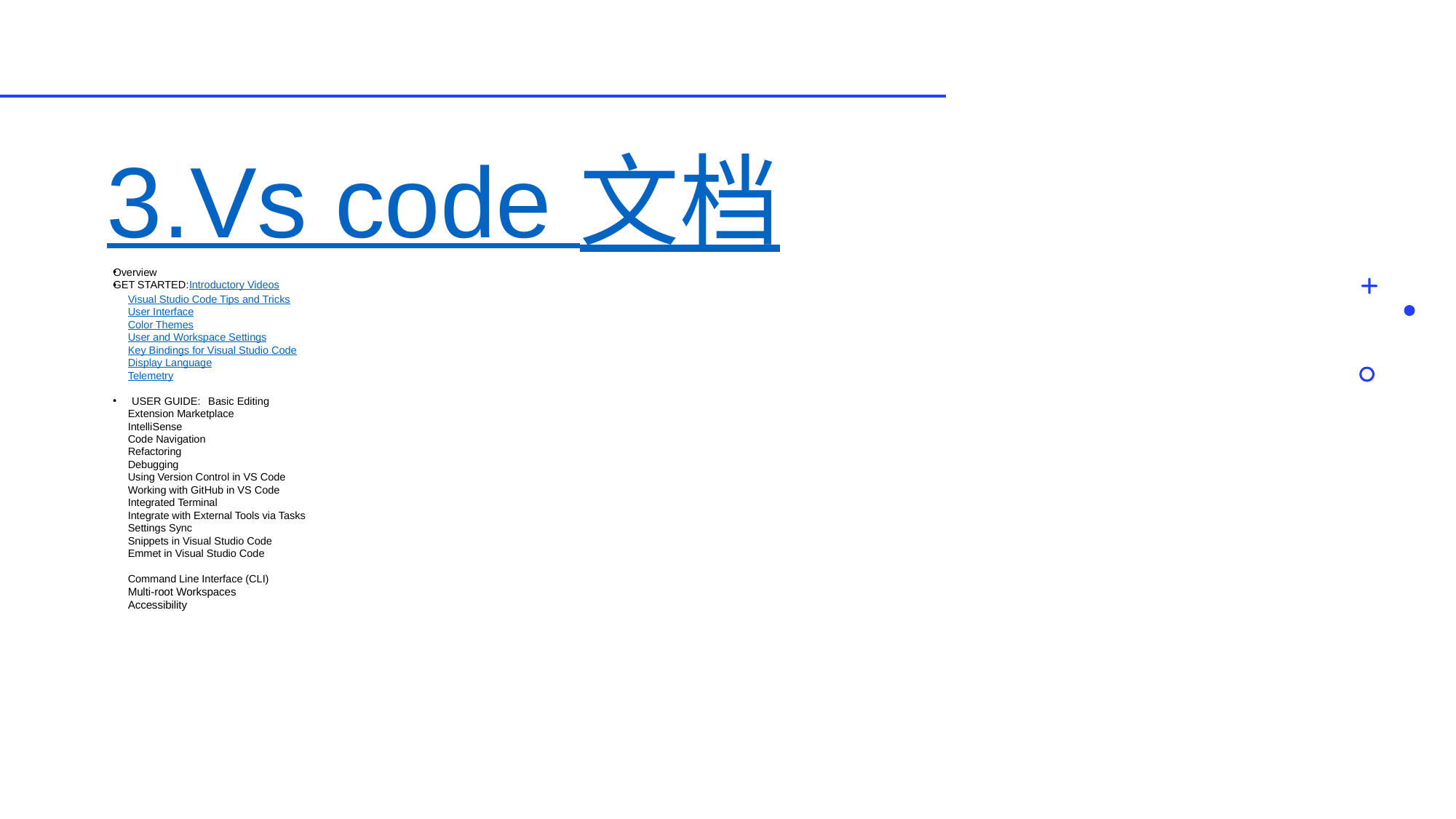

3.Vs code 文档
Overview
GET STARTED:	Introductory Videos
		Visual Studio Code Tips and Tricks
		User Interface
		Color Themes
		User and Workspace Settings
		Key Bindings for Visual Studio Code
		Display Language
		Telemetry

USER GUIDE:	Basic Editing
		Extension Marketplace
		IntelliSense
		Code Navigation
		Refactoring
		Debugging
		Using Version Control in VS Code
		Working with GitHub in VS Code
		Integrated Terminal
		Integrate with External Tools via Tasks
		Settings Sync
		Snippets in Visual Studio Code
		Emmet in Visual Studio Code
		Command Line Interface (CLI)
		Multi-root Workspaces
		Accessibility